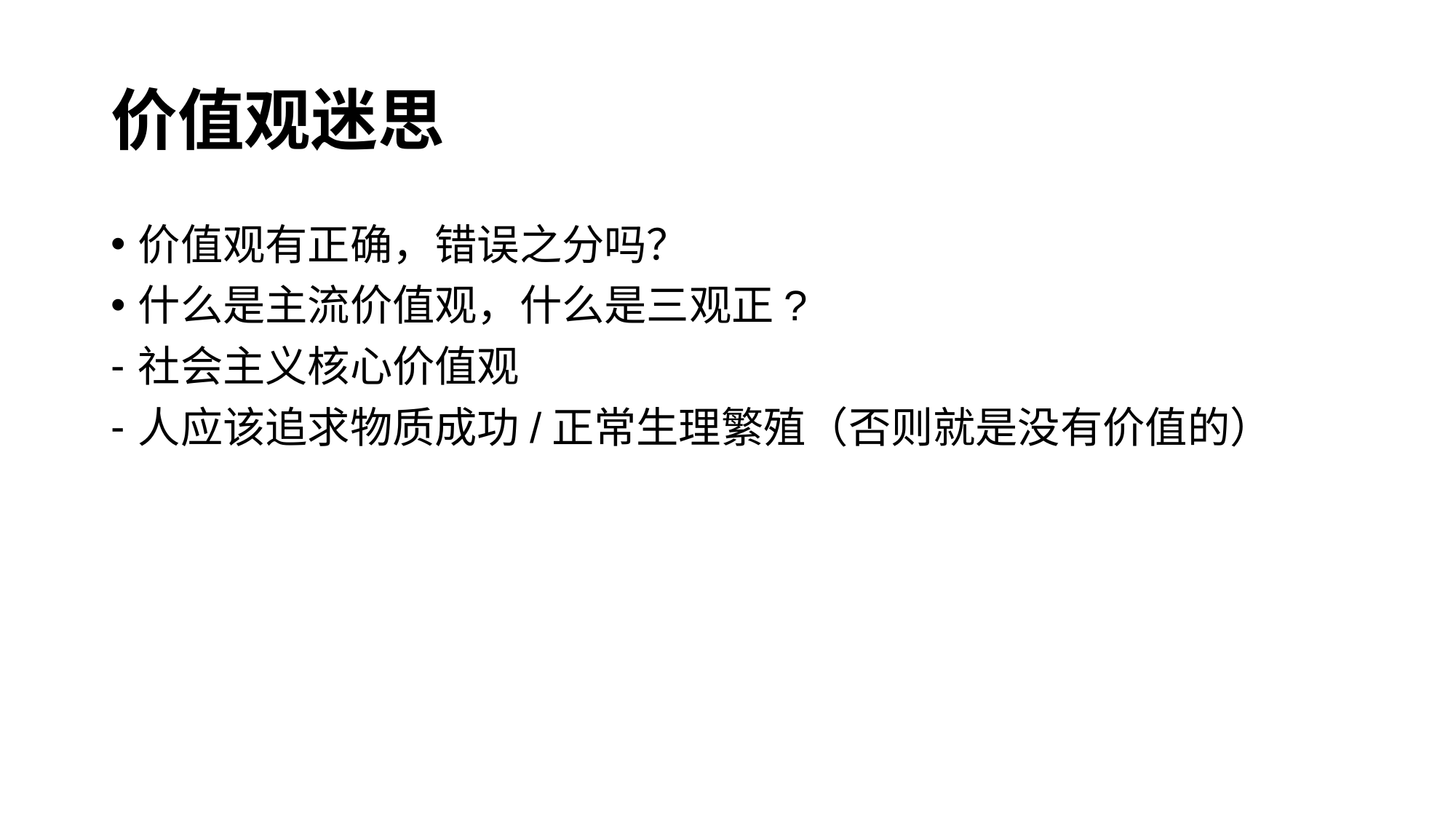

# 价值观迷思
价值观有正确，错误之分吗？
什么是主流价值观，什么是三观正?
社会主义核心价值观
人应该追求物质成功/正常生理繁殖（否则就是没有价值的）